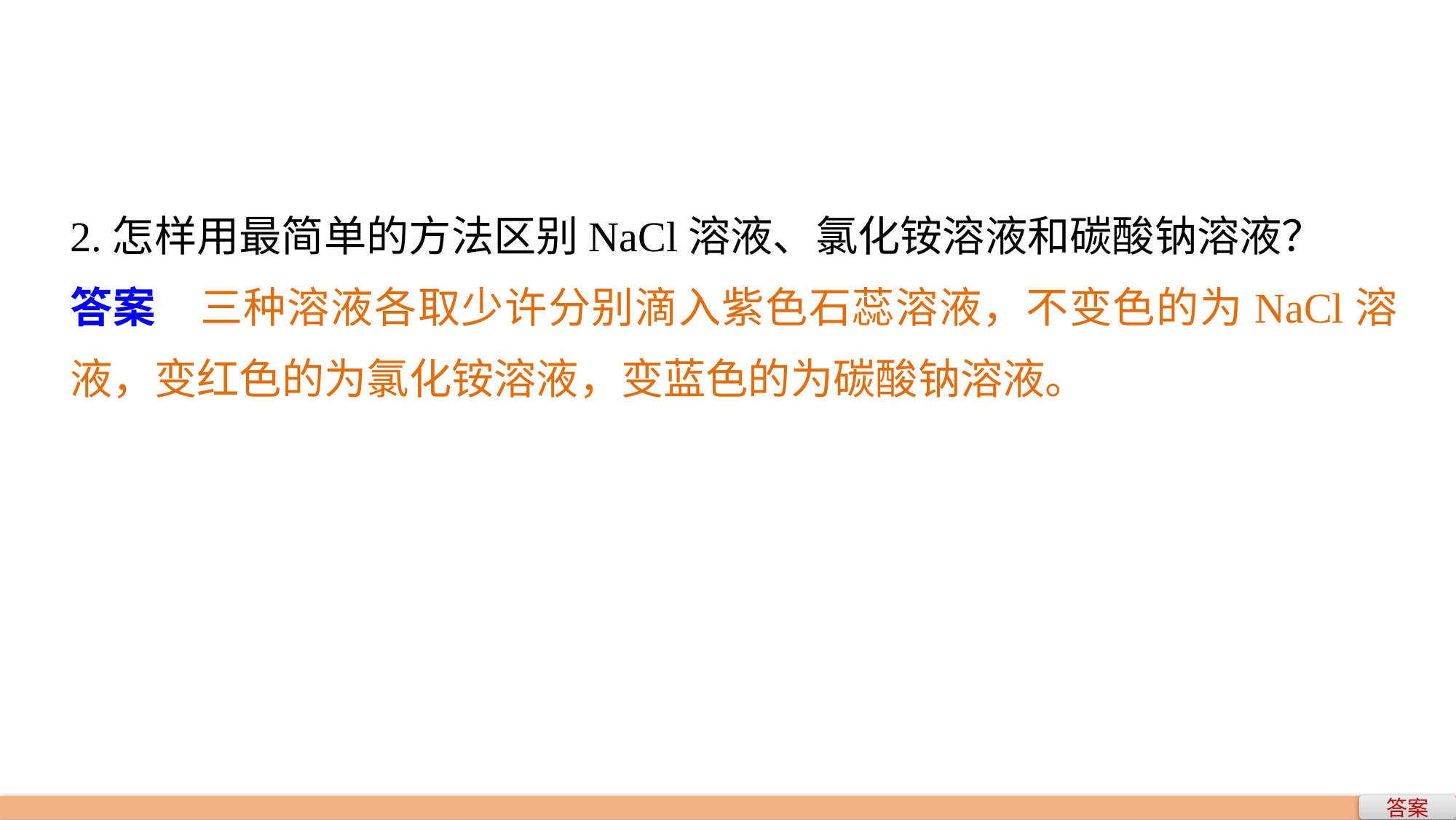

2.怎样用最简单的方法区别NaCl溶液、氯化铵溶液和碳酸钠溶液？
答案　三种溶液各取少许分别滴入紫色石蕊溶液，不变色的为NaCl溶液，变红色的为氯化铵溶液，变蓝色的为碳酸钠溶液。
答案